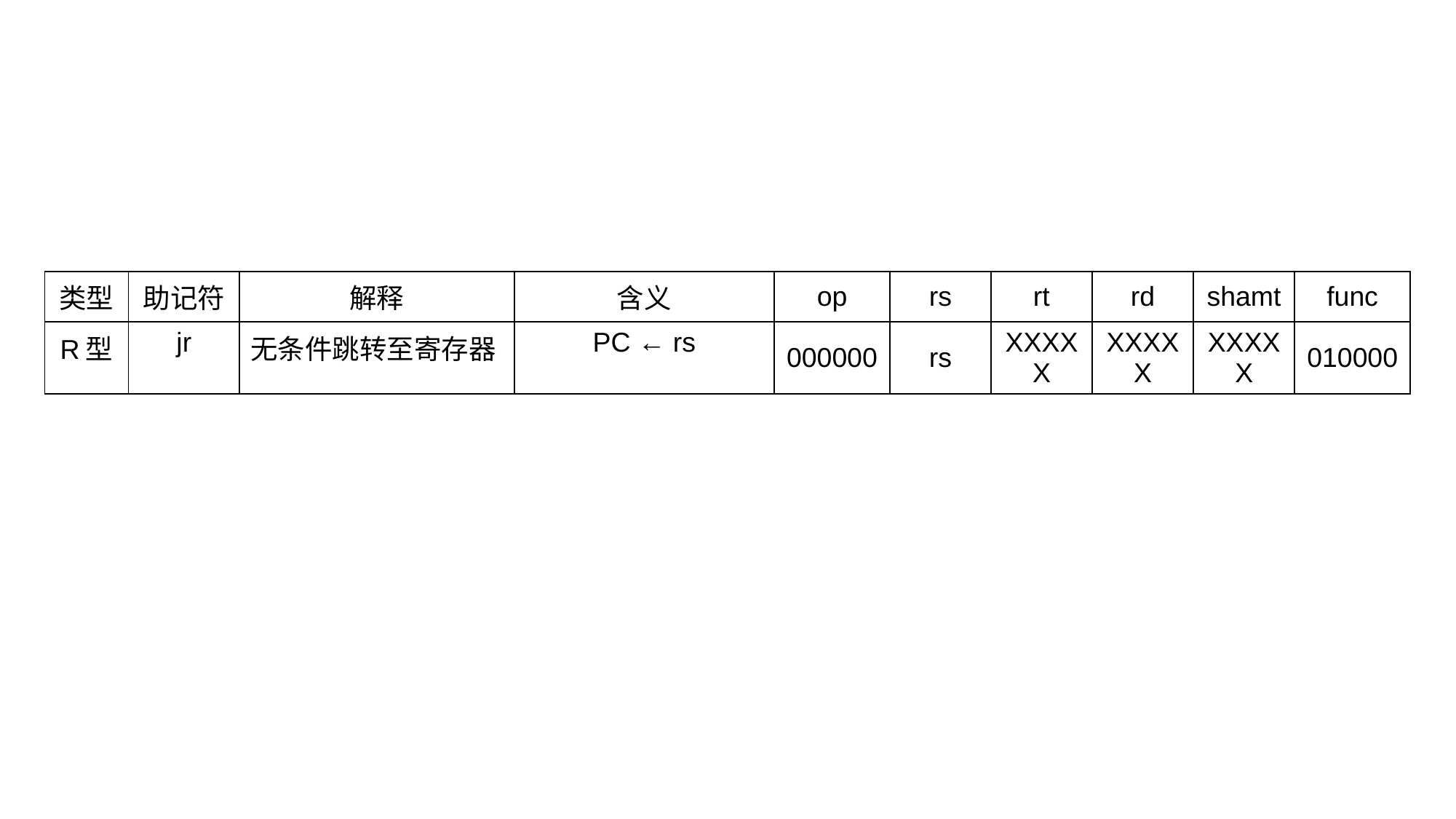

| 类型 | 助记符 | 解释 | 含义 | op | rs | rt | rd | shamt | func |
| --- | --- | --- | --- | --- | --- | --- | --- | --- | --- |
| R型 | jr | 无条件跳转至寄存器 | PC ← rs | 000000 | rs | XXXXX | XXXXX | XXXXX | 010000 |